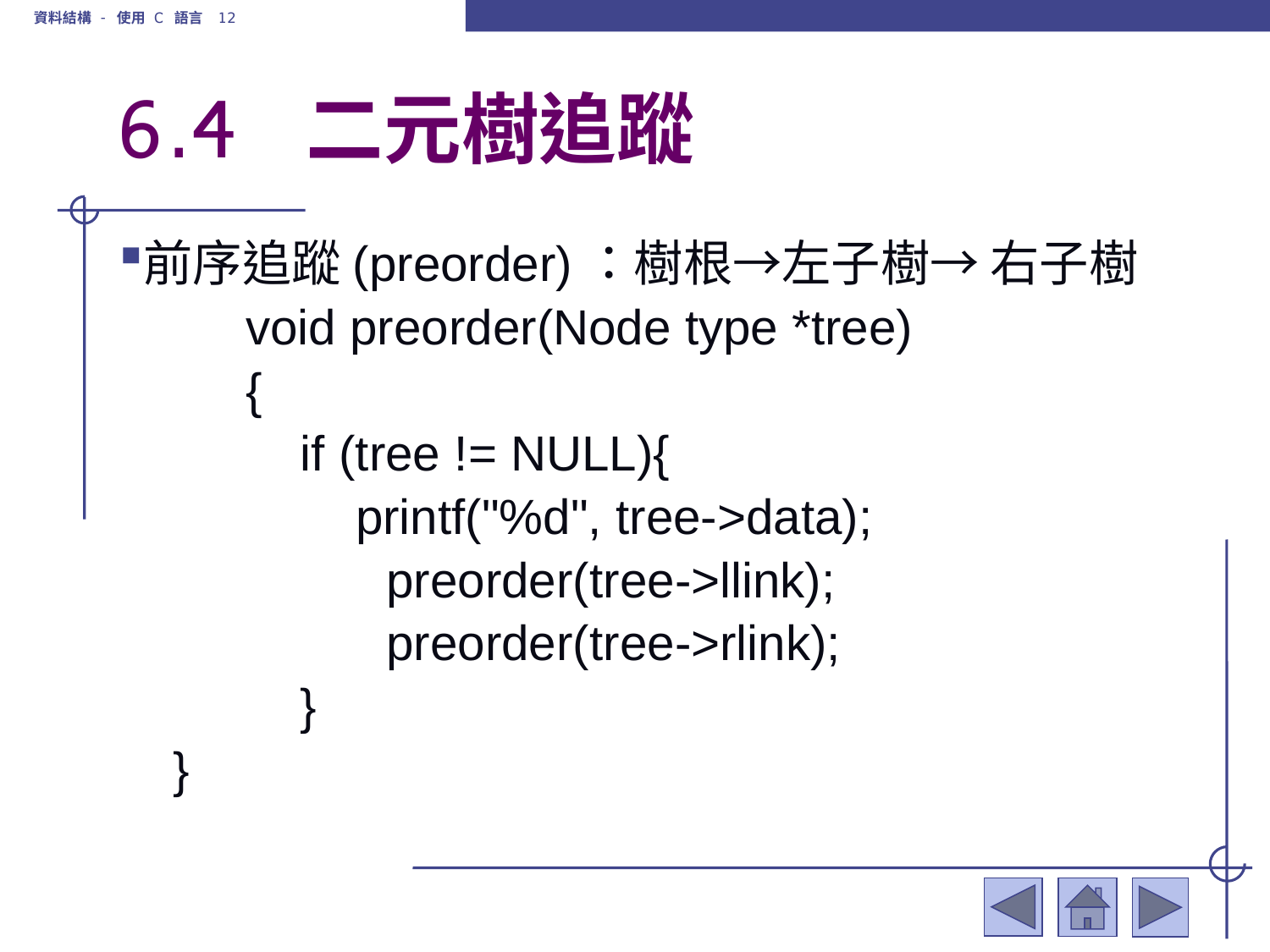

資料結構 - 使用 C 語言   12
# 6.4  二元樹追蹤
前序追蹤(preorder)：樹根→左子樹→ 右子樹
	void preorder(Node type *tree)
	{
	    if (tree != NULL){
	        printf("%d", tree->data);
		 preorder(tree->llink);
		 preorder(tree->rlink);
	    }
    }